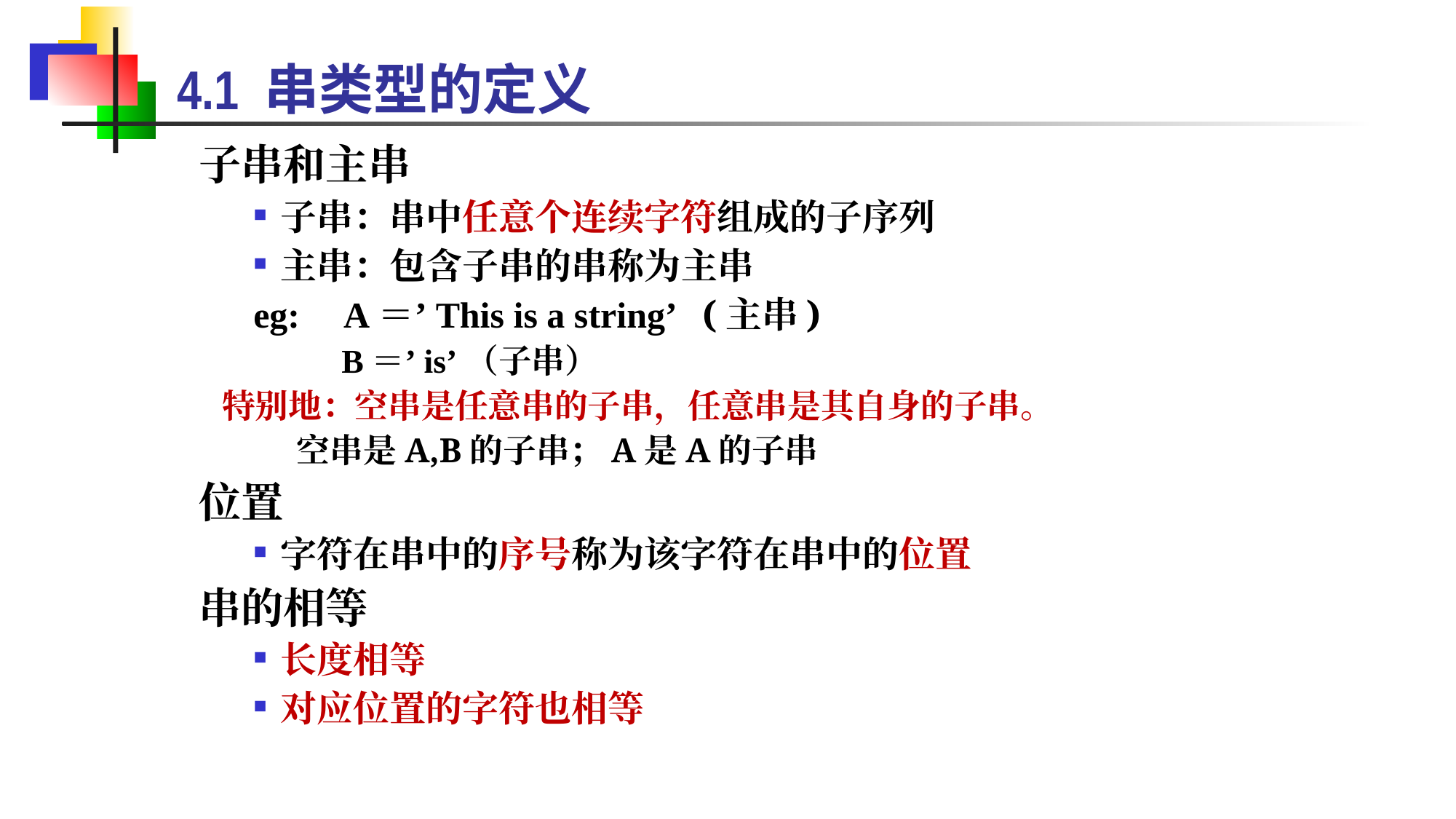

# 4.1 串类型的定义
子串和主串
子串：串中任意个连续字符组成的子序列
主串：包含子串的串称为主串
eg:     A＝’This is a string’   (主串)
    B＝’is’（子串）
特别地：空串是任意串的子串，任意串是其自身的子串。
        空串是A,B的子串；A是A的子串
位置
字符在串中的序号称为该字符在串中的位置
串的相等
长度相等
对应位置的字符也相等